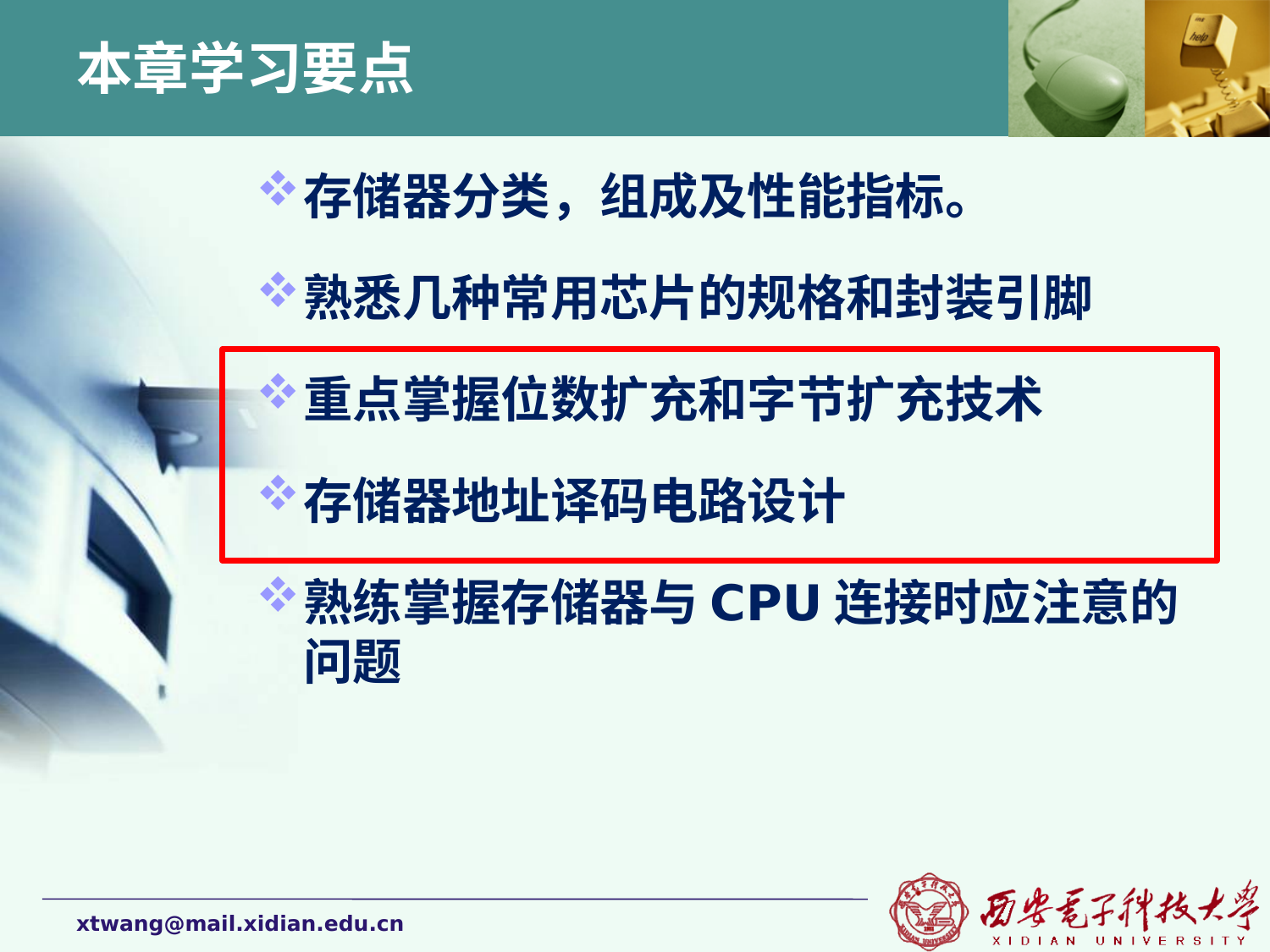

# 本章学习要点
存储器分类，组成及性能指标。
熟悉几种常用芯片的规格和封装引脚
重点掌握位数扩充和字节扩充技术
存储器地址译码电路设计
熟练掌握存储器与CPU连接时应注意的问题

xtwang@mail.xidian.edu.cn